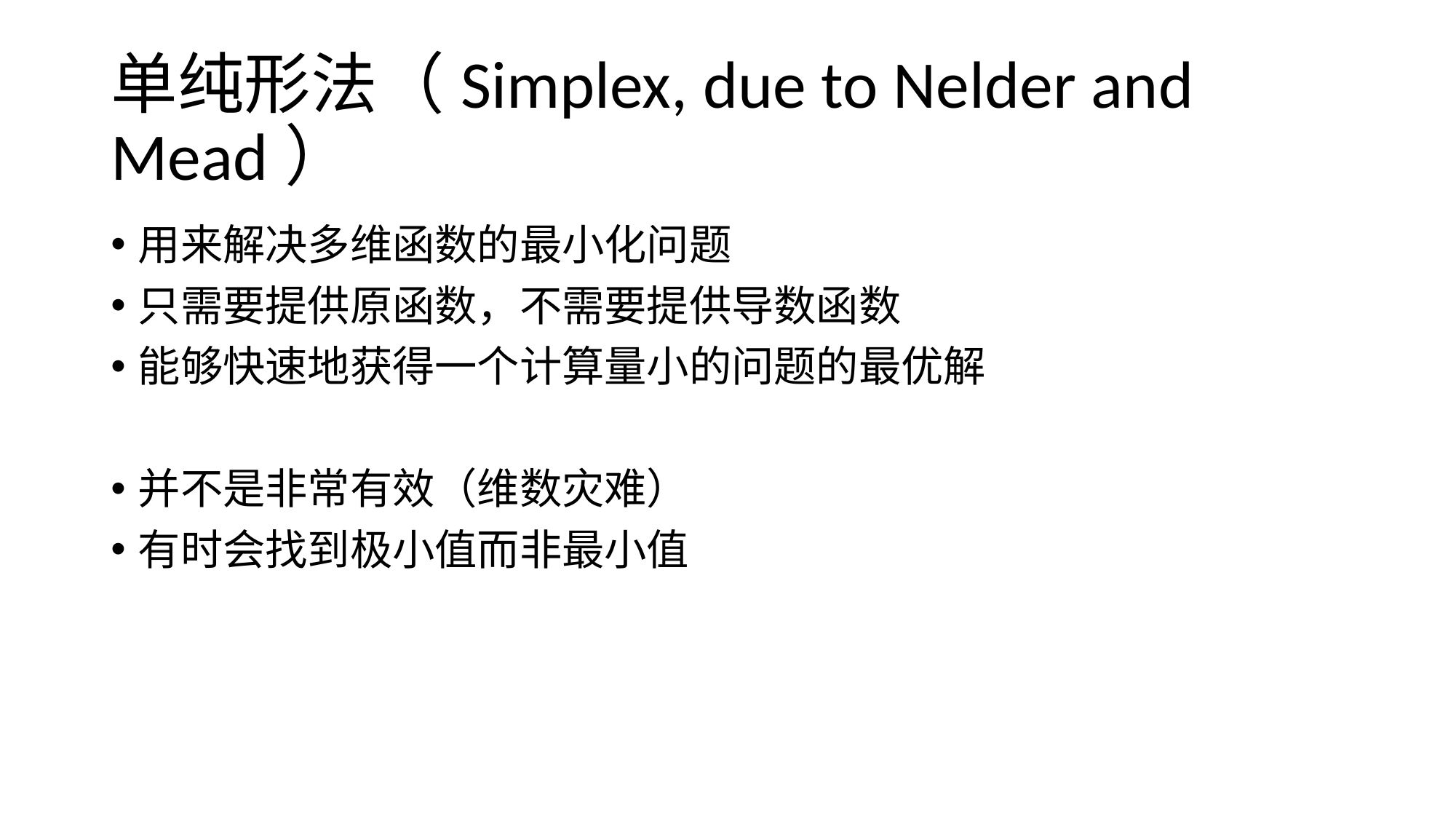

# 单纯形法（Simplex, due to Nelder and Mead）
用来解决多维函数的最小化问题
只需要提供原函数，不需要提供导数函数
能够快速地获得一个计算量小的问题的最优解

并不是非常有效（维数灾难）
有时会找到极小值而非最小值